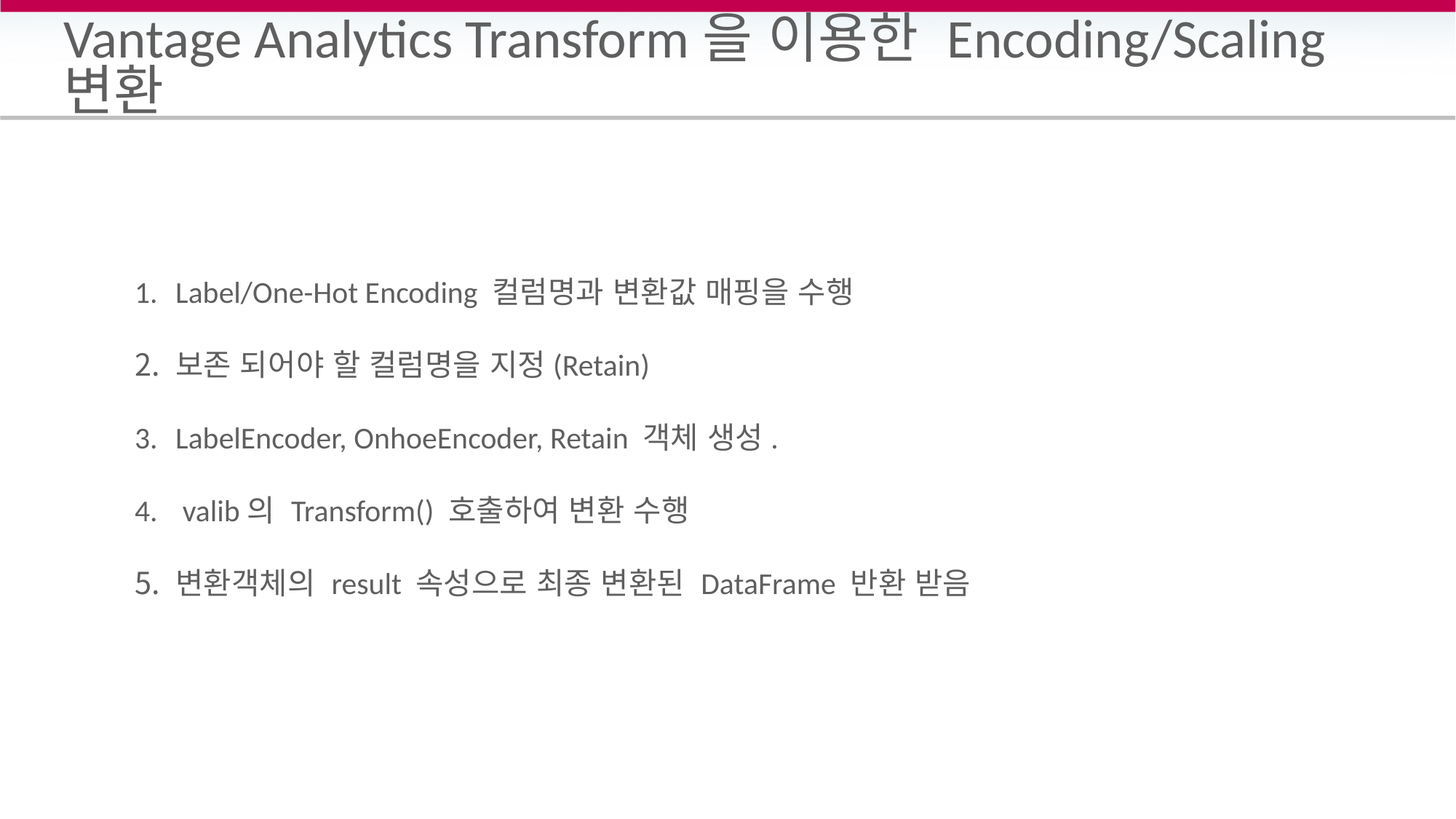

# Vantage Analytics Transform을 이용한 Encoding/Scaling 변환
Label/One-Hot Encoding 컬럼명과 변환값 매핑을 수행
보존 되어야 할 컬럼명을 지정(Retain)
LabelEncoder, OnhoeEncoder, Retain 객체 생성.
 valib의 Transform() 호출하여 변환 수행
변환객체의 result 속성으로 최종 변환된 DataFrame 반환 받음